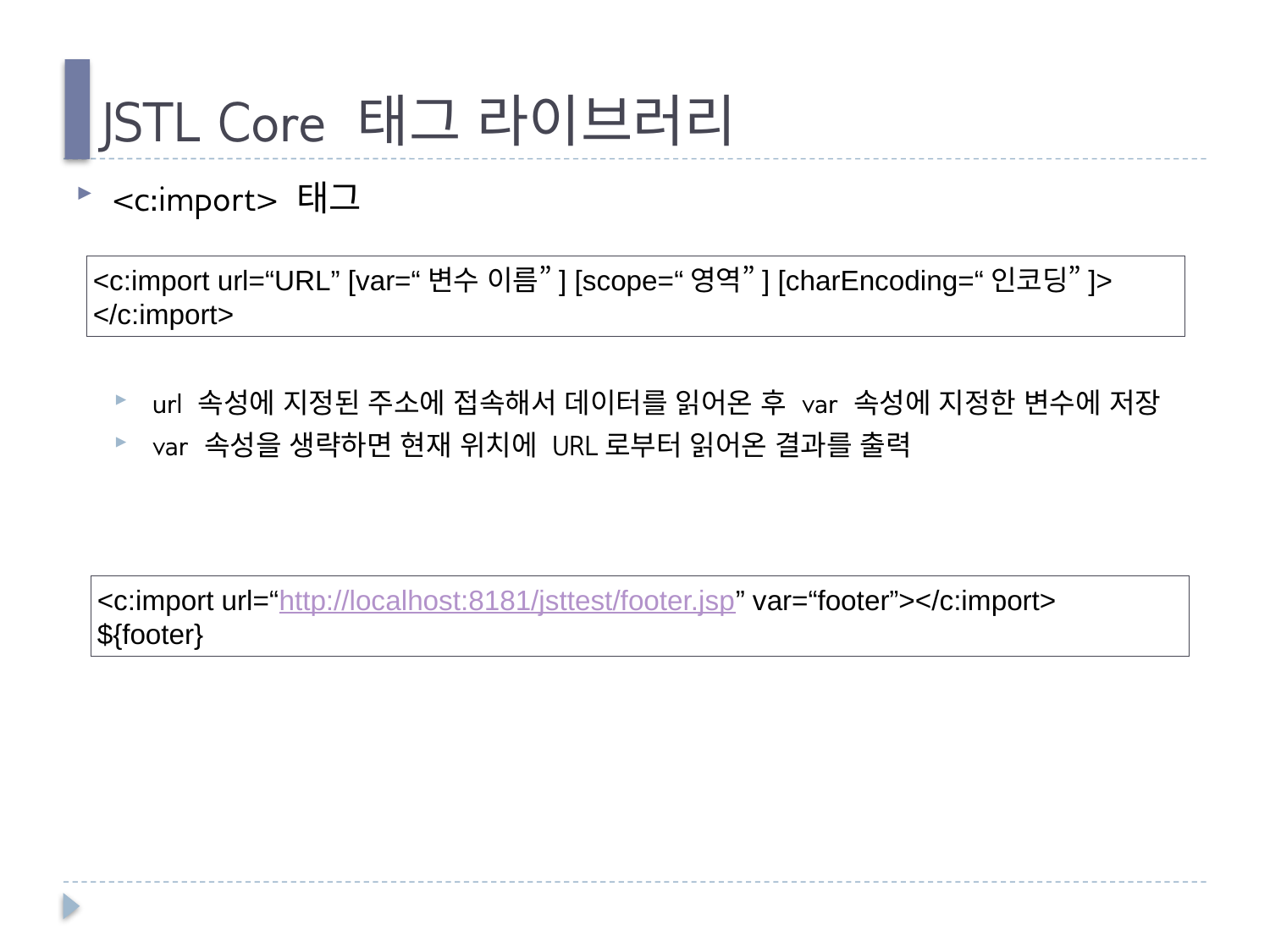

# JSTL Core 태그 라이브러리
<c:import> 태그

url 속성에 지정된 주소에 접속해서 데이터를 읽어온 후 var 속성에 지정한 변수에 저장
var 속성을 생략하면 현재 위치에 URL로부터 읽어온 결과를 출력
<c:import url=“URL” [var=“변수 이름”] [scope=“영역”] [charEncoding=“인코딩”]>
</c:import>
<c:import url=“http://localhost:8181/jsttest/footer.jsp” var=“footer”></c:import>
${footer}